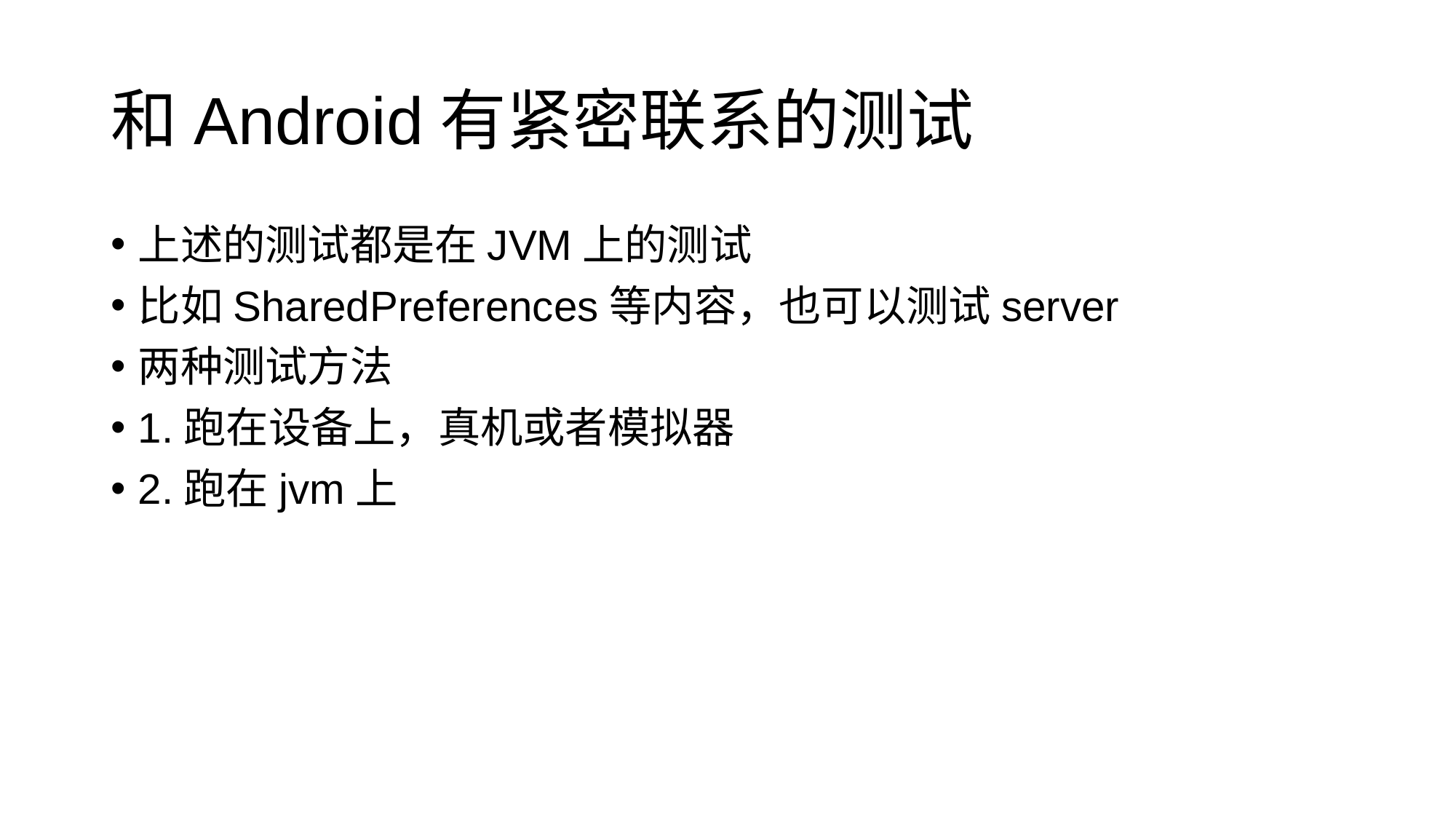

# 和Android有紧密联系的测试
上述的测试都是在JVM上的测试
比如SharedPreferences等内容，也可以测试server
两种测试方法
1.跑在设备上，真机或者模拟器
2.跑在jvm上